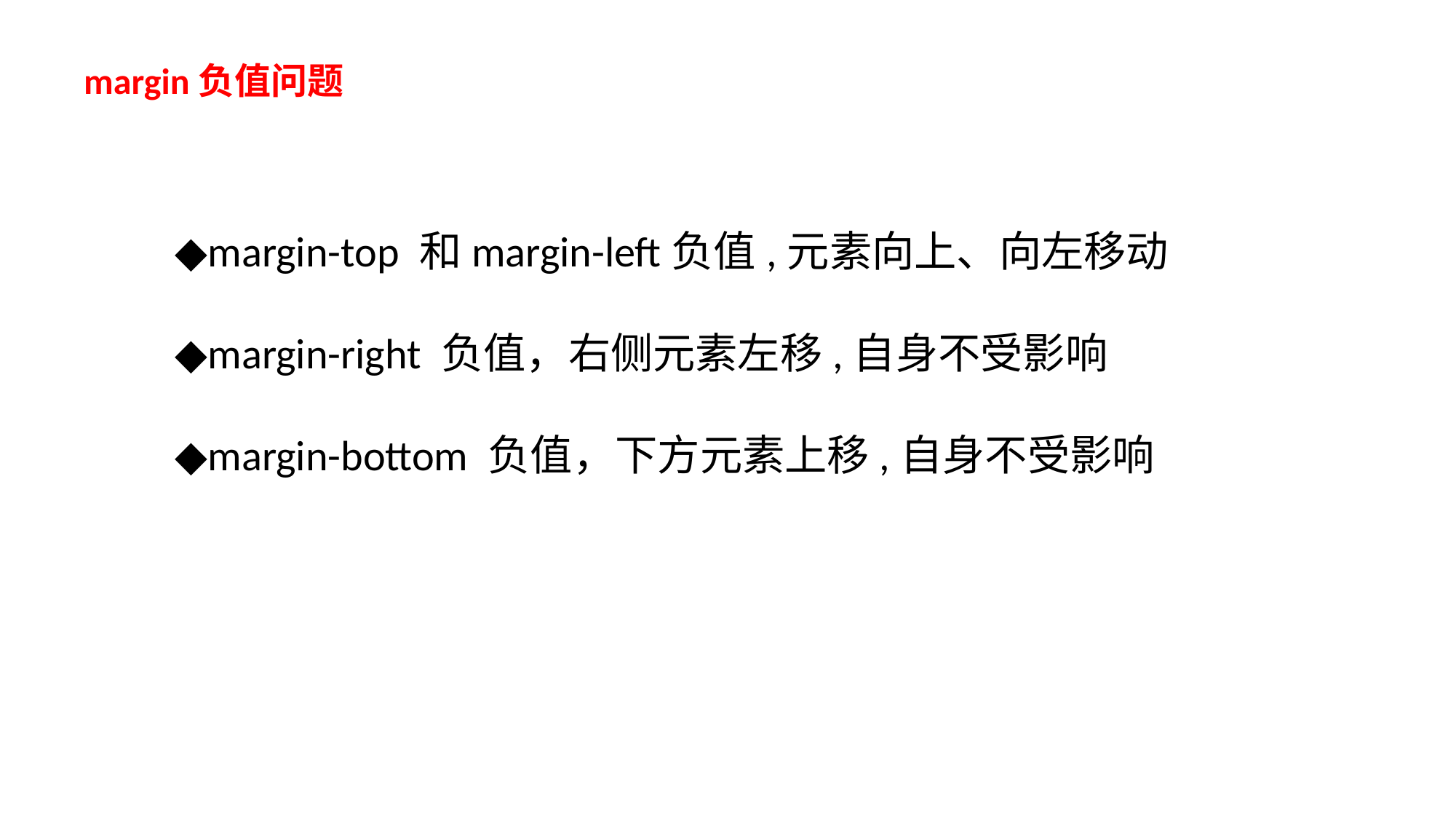

margin负值问题
◆margin-top 和margin-left负值,元素向上、向左移动

◆margin-right 负值，右侧元素左移,自身不受影响

◆margin-bottom 负值，下方元素上移,自身不受影响